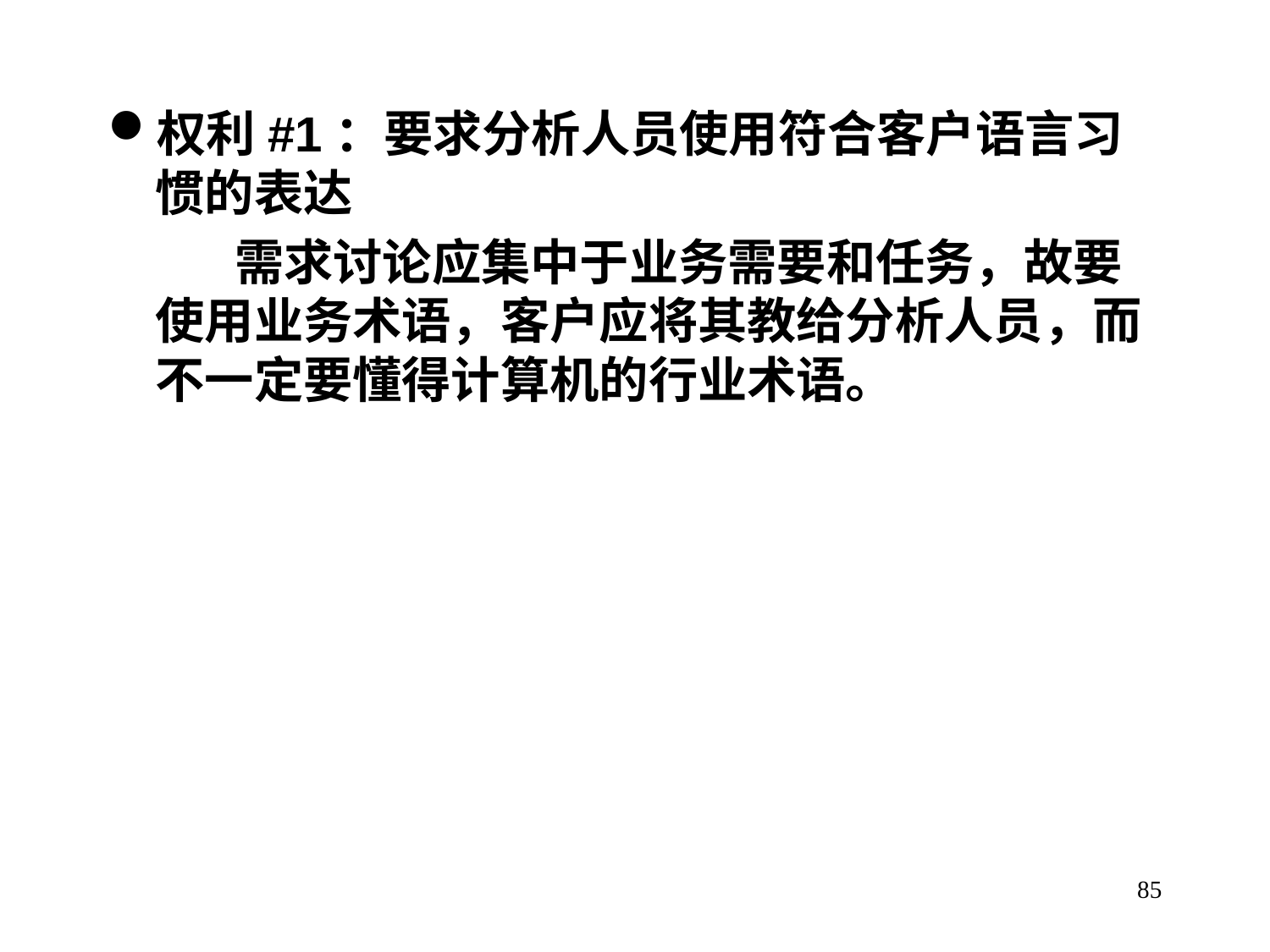

# 权利#1：要求分析人员使用符合客户语言习惯的表达
	      需求讨论应集中于业务需要和任务，故要使用业务术语，客户应将其教给分析人员，而不一定要懂得计算机的行业术语。

85